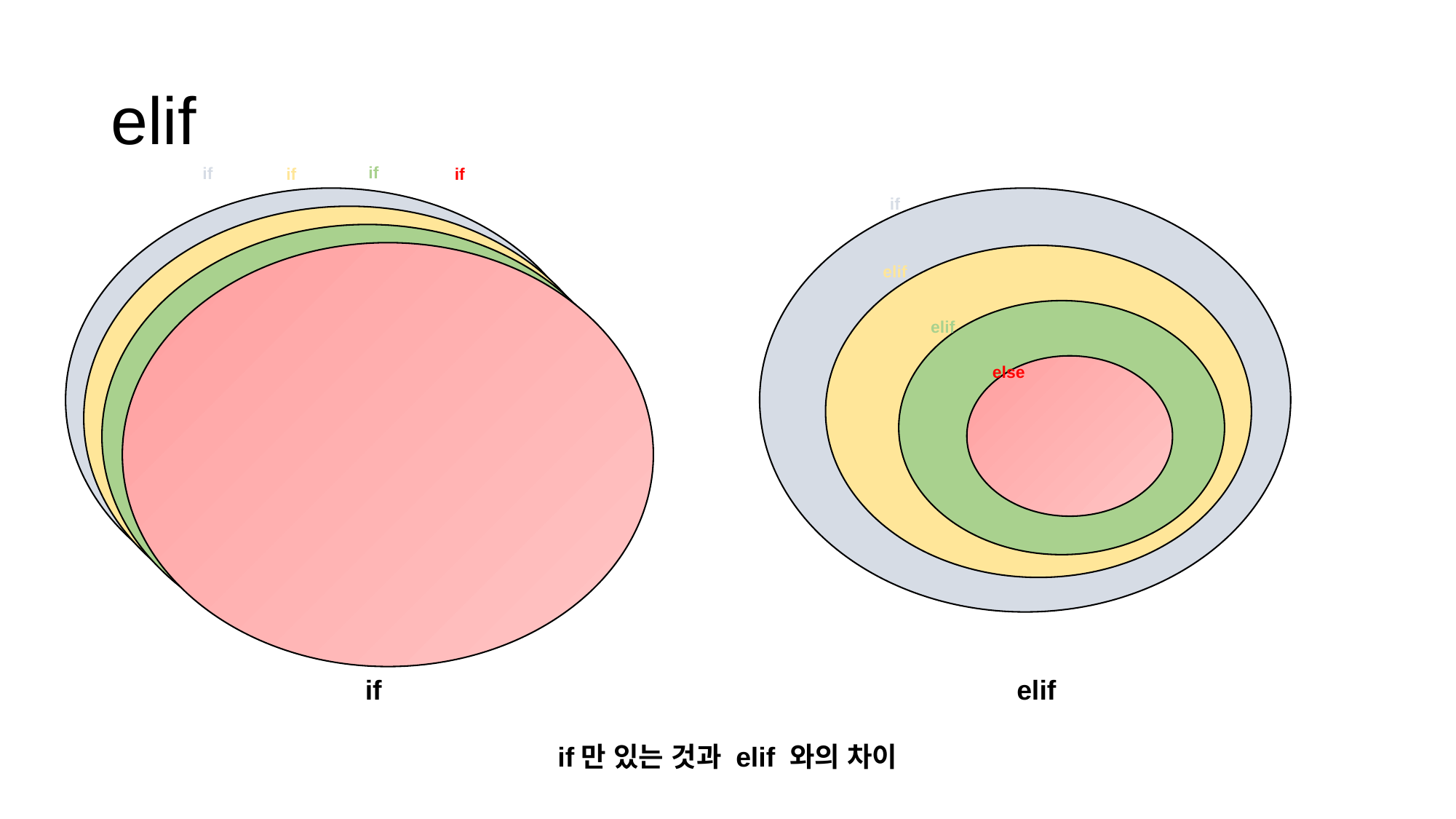

# elif
if
if
if
if

if

elif

elif

else

if
elif
if만 있는 것과 elif 와의 차이